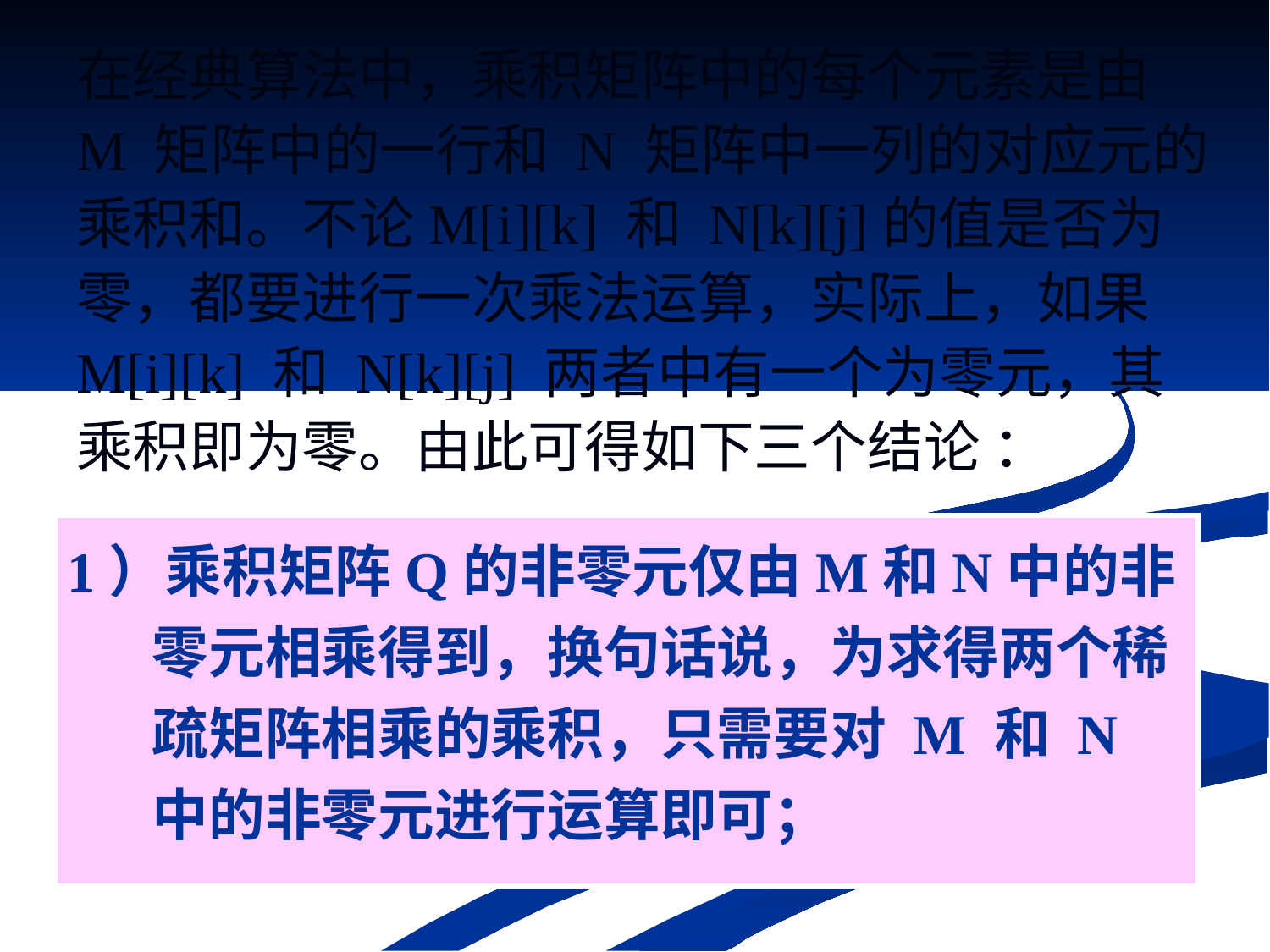

在经典算法中，乘积矩阵中的每个元素是由 M 矩阵中的一行和 N 矩阵中一列的对应元的乘积和。不论M[i][k] 和 N[k][j]的值是否为零，都要进行一次乘法运算，实际上，如果 M[i][k] 和 N[k][j] 两者中有一个为零元，其乘积即为零。由此可得如下三个结论 ：
1）乘积矩阵Q的非零元仅由M和N中的非零元相乘得到，换句话说，为求得两个稀疏矩阵相乘的乘积，只需要对 M 和 N 中的非零元进行运算即可；